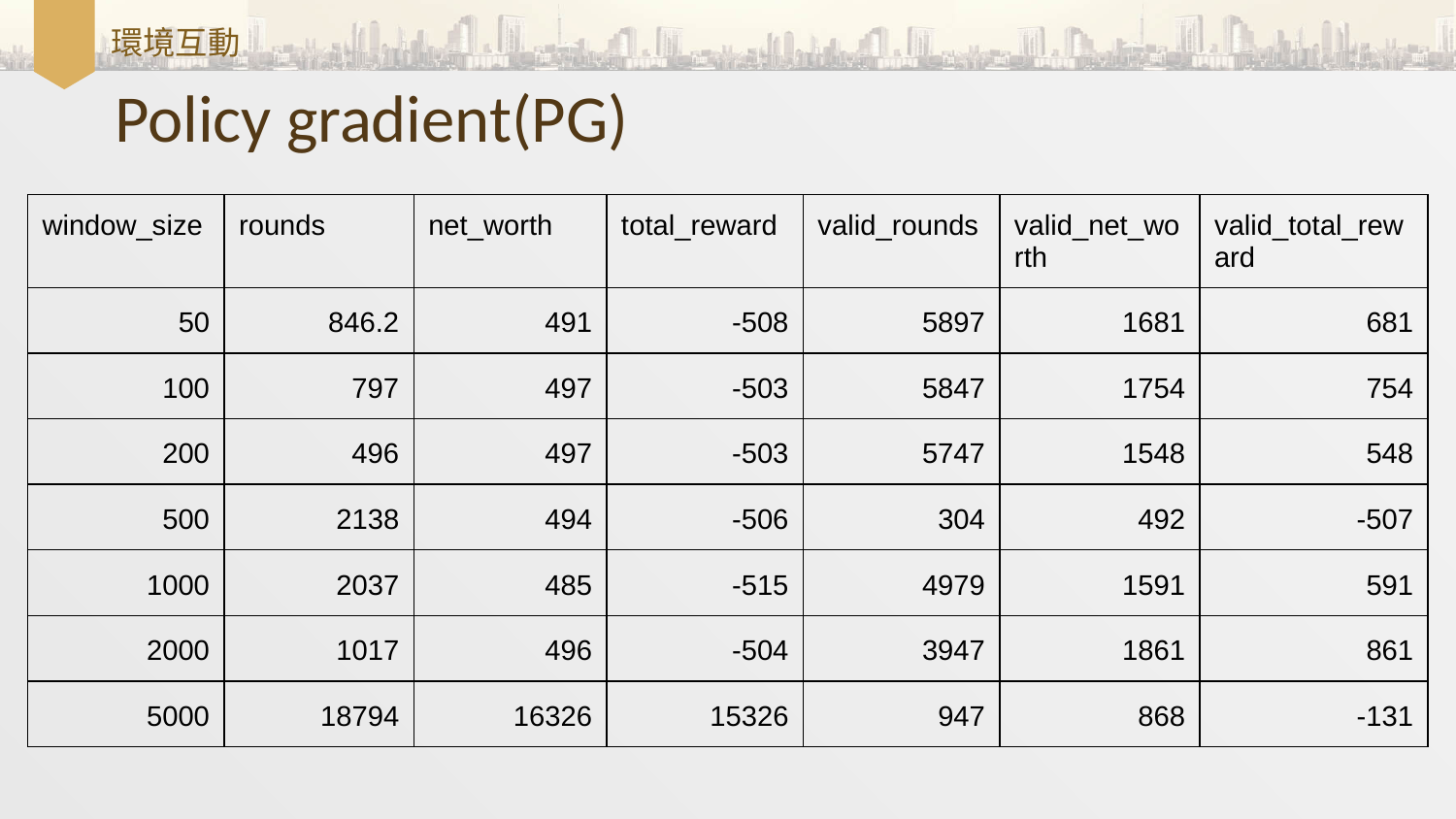

# 環境互動
Policy gradient(PG)
| window\_size | rounds | net\_worth | total\_reward | valid\_rounds | valid\_net\_worth | valid\_total\_reward |
| --- | --- | --- | --- | --- | --- | --- |
| 50 | 846.2 | 491 | -508 | 5897 | 1681 | 681 |
| 100 | 797 | 497 | -503 | 5847 | 1754 | 754 |
| 200 | 496 | 497 | -503 | 5747 | 1548 | 548 |
| 500 | 2138 | 494 | -506 | 304 | 492 | -507 |
| 1000 | 2037 | 485 | -515 | 4979 | 1591 | 591 |
| 2000 | 1017 | 496 | -504 | 3947 | 1861 | 861 |
| 5000 | 18794 | 16326 | 15326 | 947 | 868 | -131 |